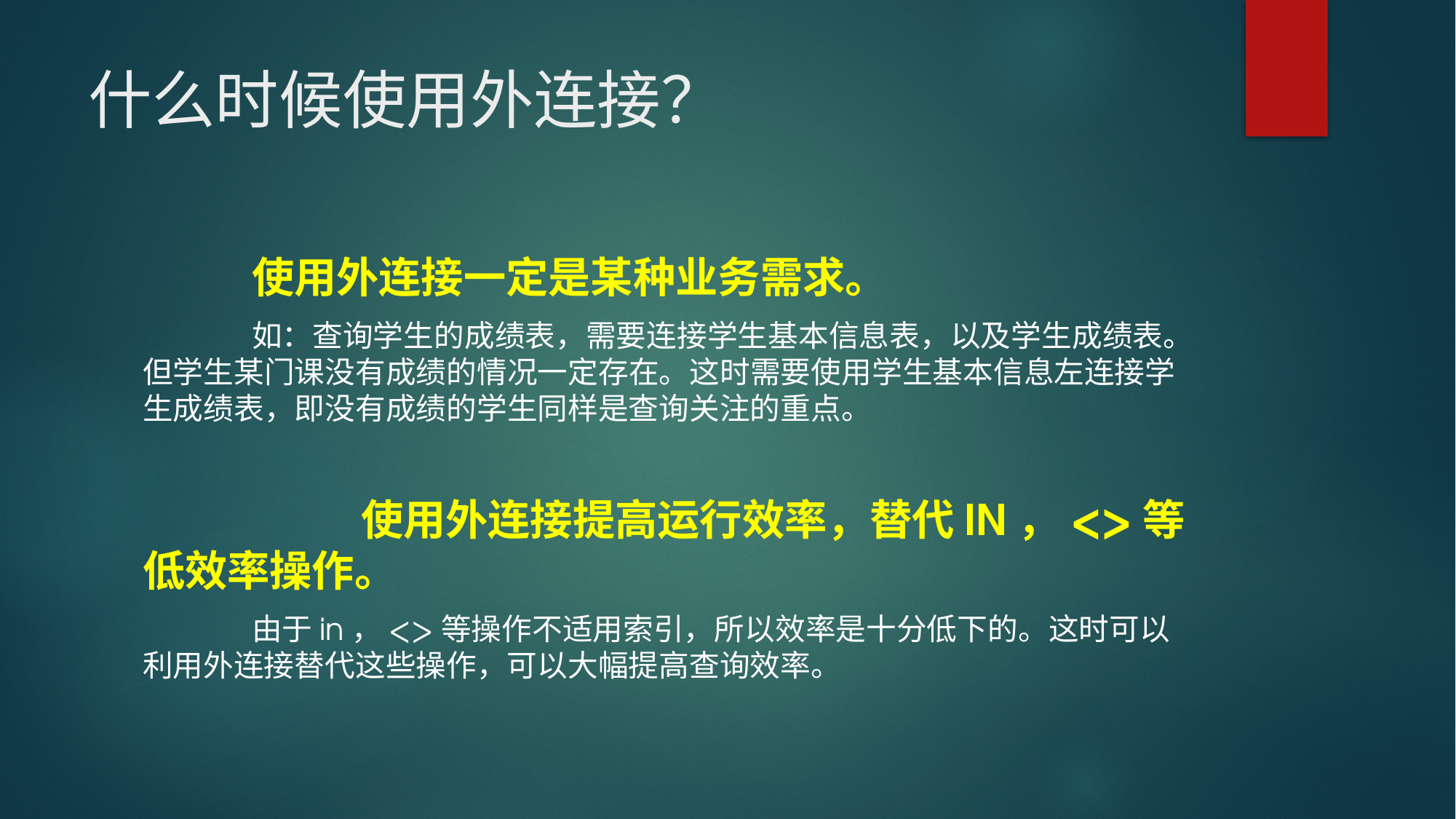

# 什么时候使用外连接？
	使用外连接一定是某种业务需求。
	如：查询学生的成绩表，需要连接学生基本信息表，以及学生成绩表。但学生某门课没有成绩的情况一定存在。这时需要使用学生基本信息左连接学生成绩表，即没有成绩的学生同样是查询关注的重点。

		使用外连接提高运行效率，替代IN，<>等低效率操作。
	由于in，<>等操作不适用索引，所以效率是十分低下的。这时可以利用外连接替代这些操作，可以大幅提高查询效率。